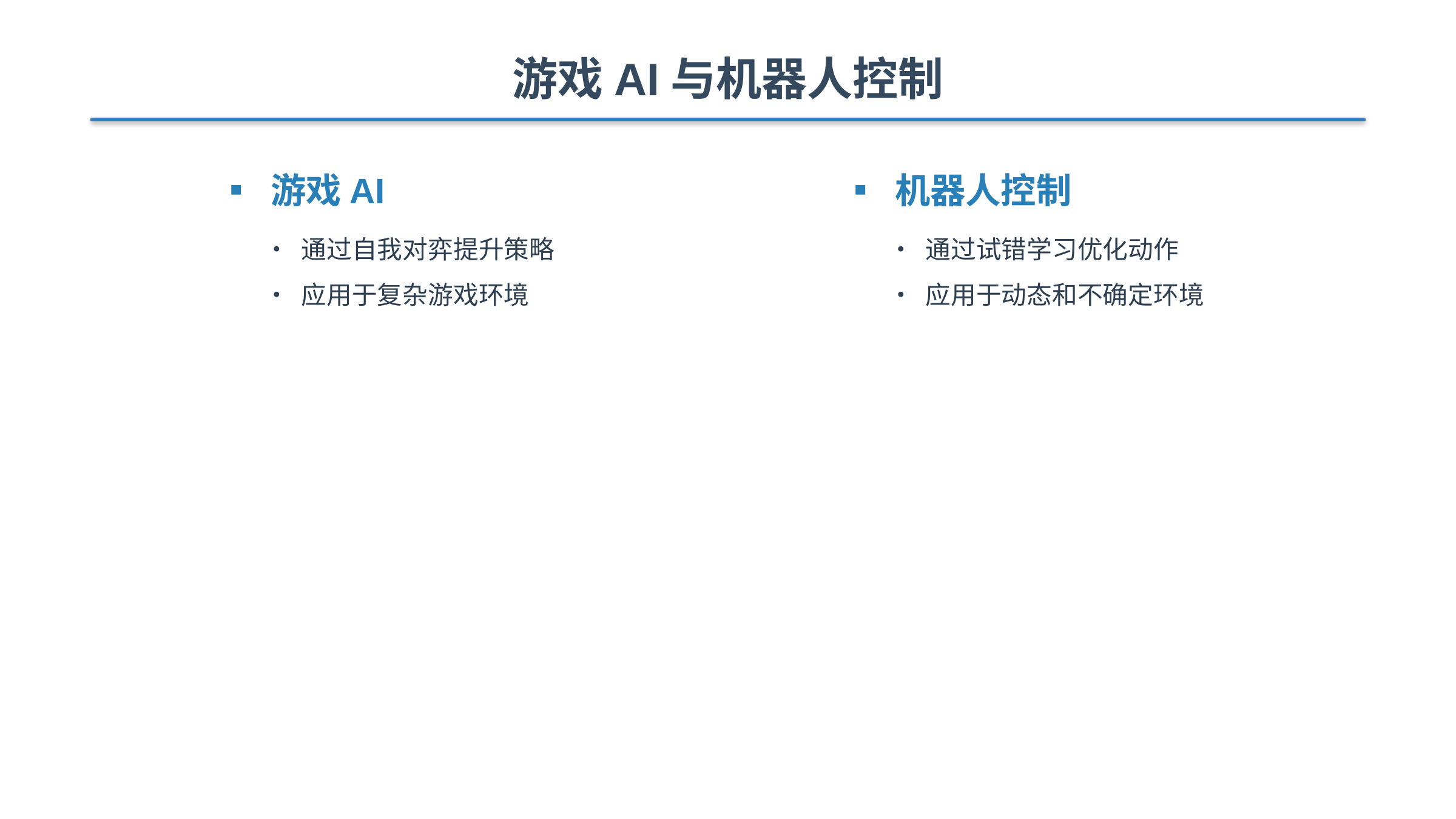

游戏AI与机器人控制

▪ 游戏AI
• 通过自我对弈提升策略
• 应用于复杂游戏环境

▪ 机器人控制
• 通过试错学习优化动作
• 应用于动态和不确定环境